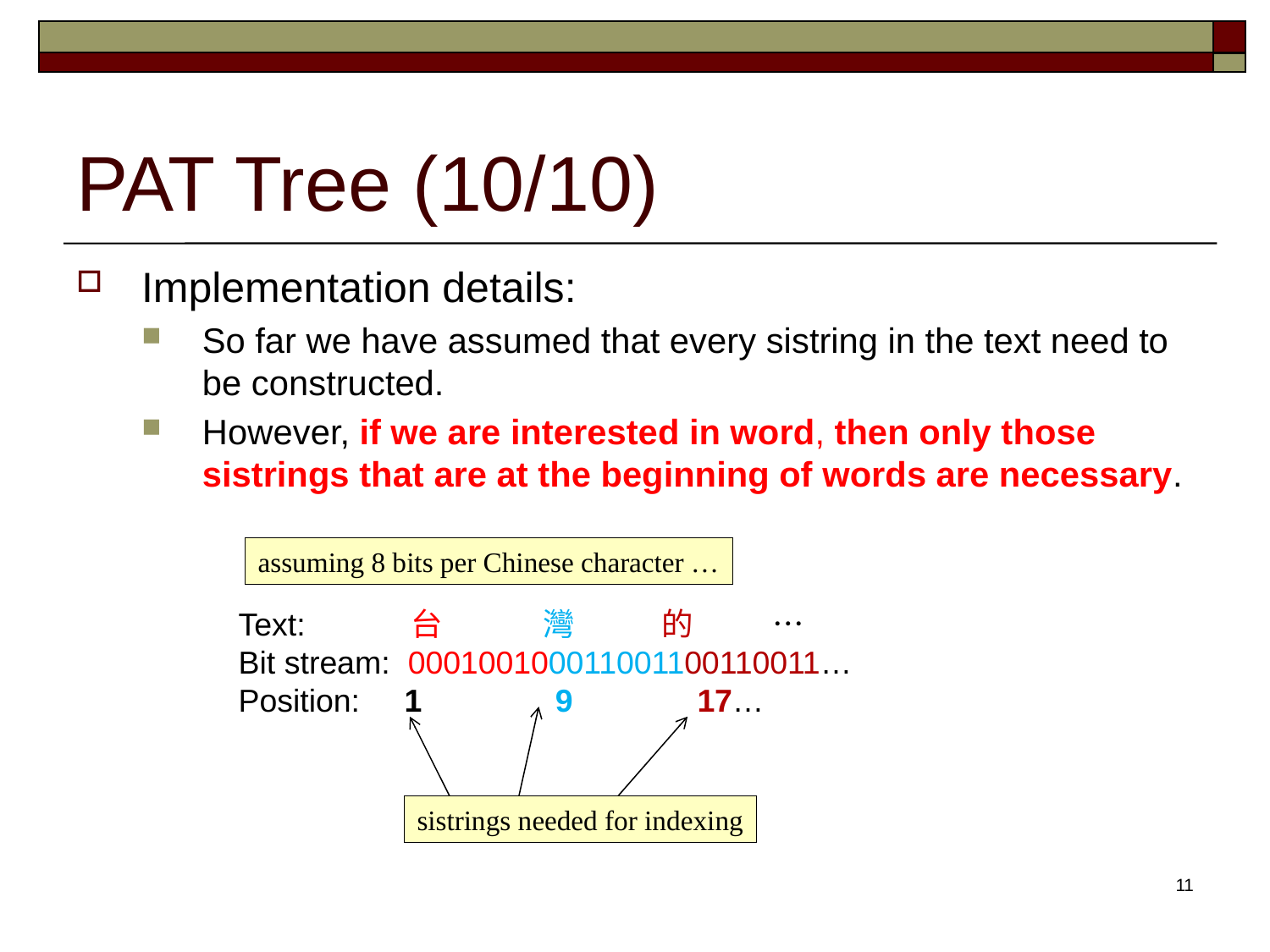

# PAT Tree (10/10)
Implementation details:
So far we have assumed that every sistring in the text need to be constructed.
However, if we are interested in word, then only those sistrings that are at the beginning of words are necessary.
assuming 8 bits per Chinese character …
Text:           台              灣            的           …
Bit stream:  000100100011001100110011…
Position:     1               9              17…
sistrings needed for indexing
11